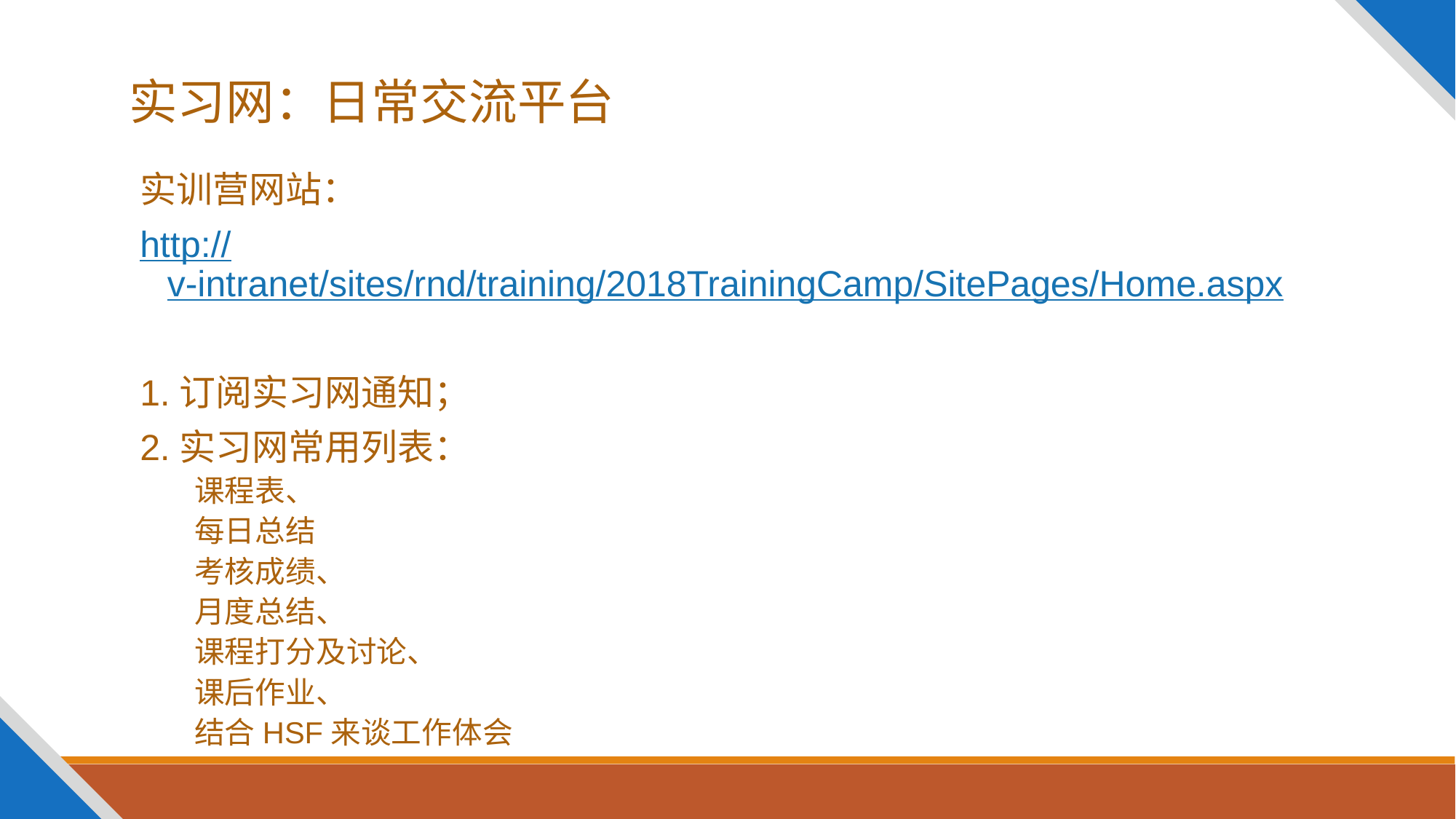

实习网：日常交流平台
实训营网站：
http://v-intranet/sites/rnd/training/2018TrainingCamp/SitePages/Home.aspx

1.订阅实习网通知；
2.实习网常用列表：
课程表、
每日总结
考核成绩、
月度总结、
课程打分及讨论、
课后作业、
结合HSF来谈工作体会